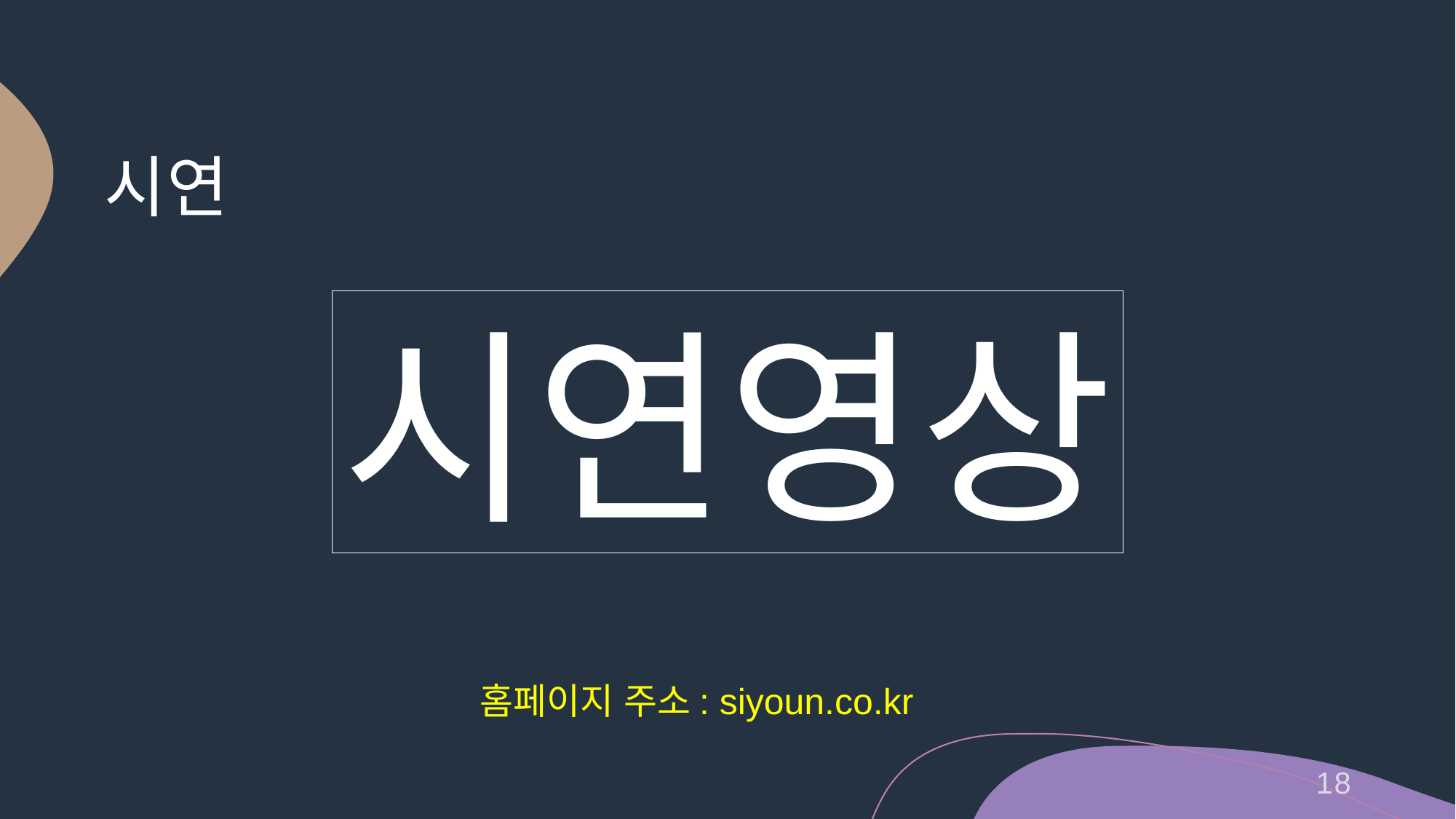

# 시연
시연영상
홈페이지 주소: siyoun.co.kr
18